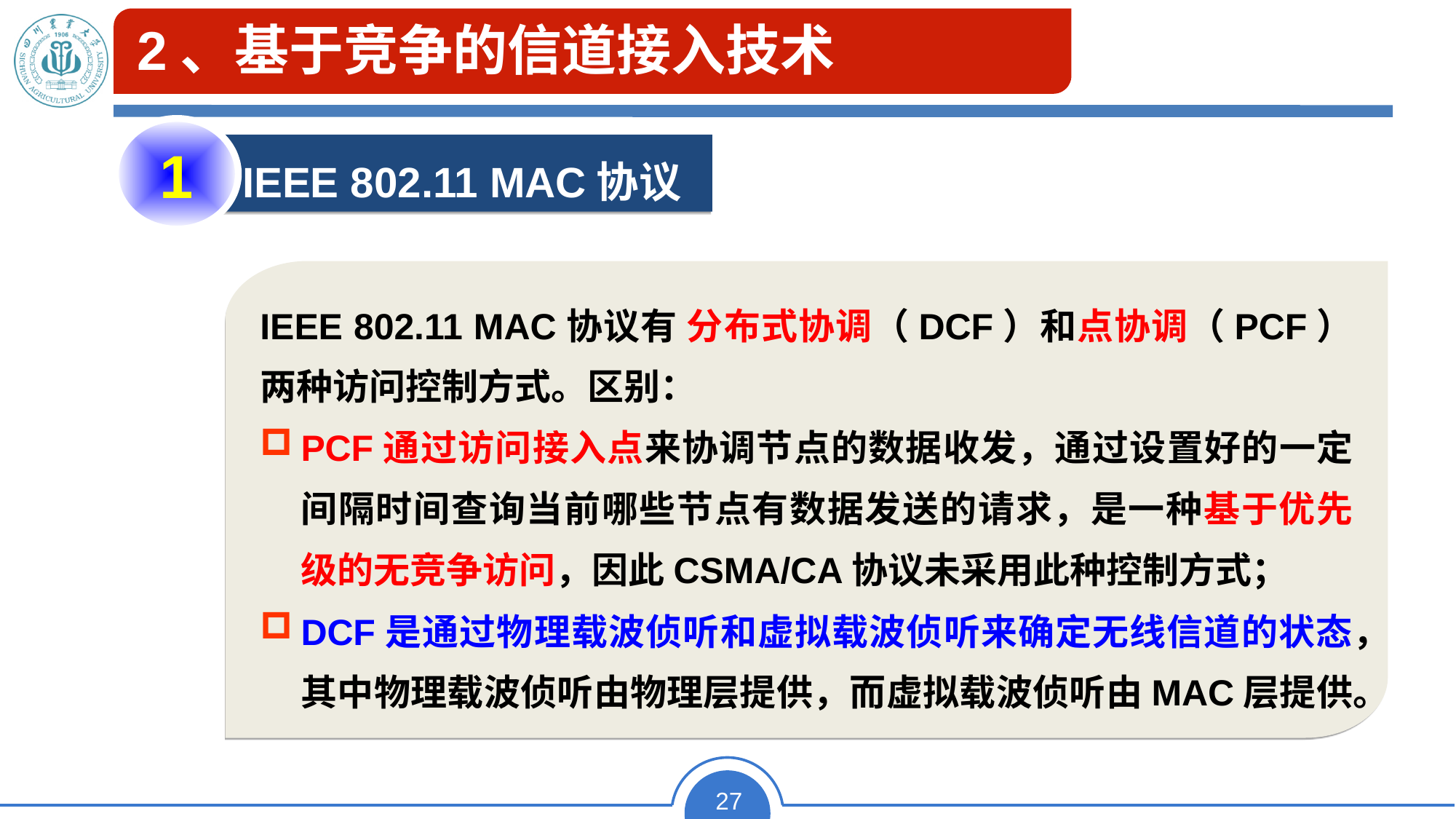

# 2、基于竞争的信道接入技术
1
IEEE 802.11 MAC协议
IEEE 802.11 MAC协议有 分布式协调（DCF）和点协调（PCF）两种访问控制方式。区别：
PCF通过访问接入点来协调节点的数据收发，通过设置好的一定间隔时间查询当前哪些节点有数据发送的请求，是一种基于优先级的无竞争访问，因此CSMA/CA协议未采用此种控制方式；
DCF是通过物理载波侦听和虚拟载波侦听来确定无线信道的状态，其中物理载波侦听由物理层提供，而虚拟载波侦听由MAC层提供。